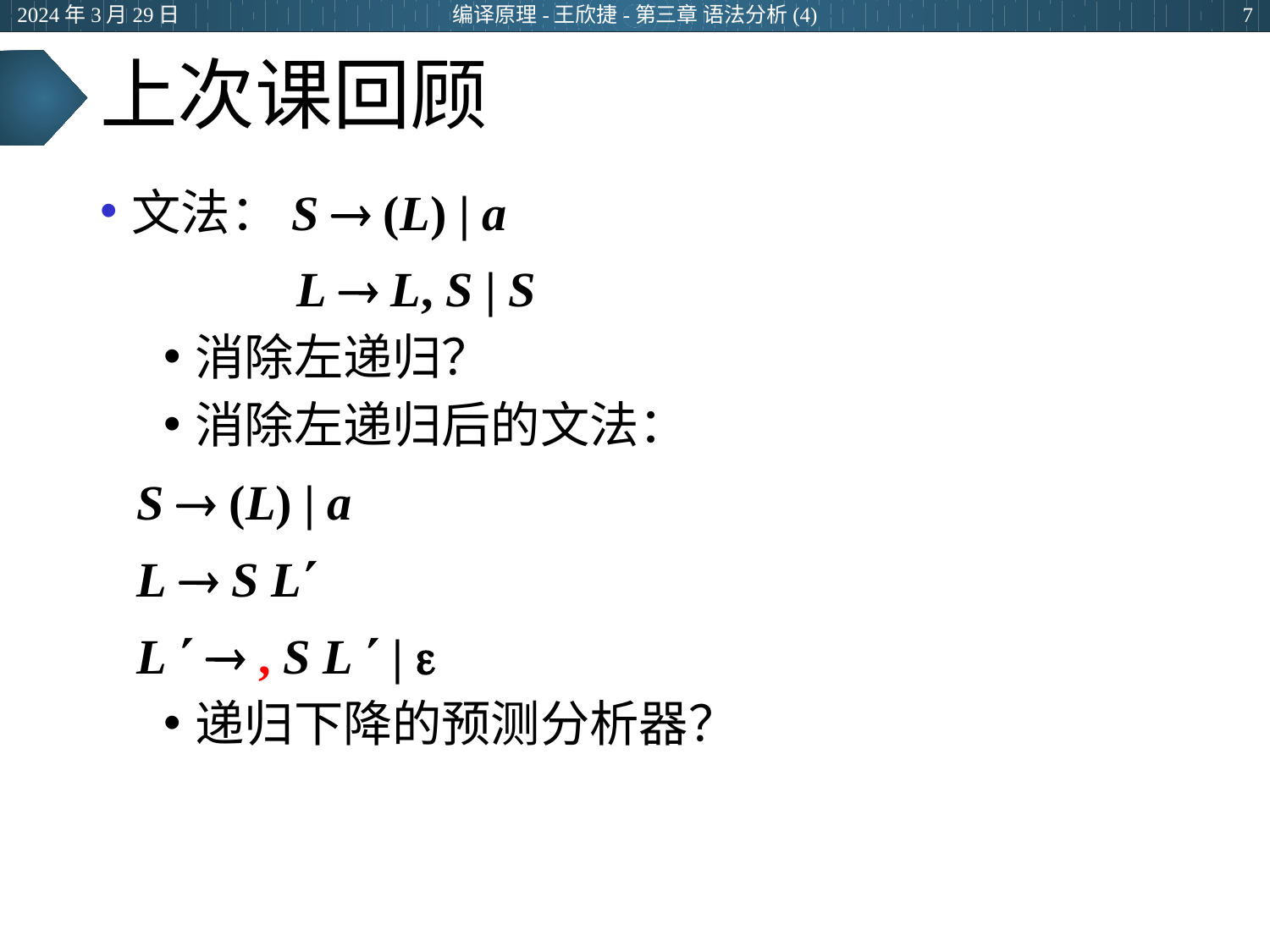

2024年3月29日
编译原理-王欣捷-第三章 语法分析(4)
7
# 上次课回顾
文法：S → (L) | a
                L → L, S | S
消除左递归？
消除左递归后的文法：
   S → (L) | a
   L → S L′
   L ′ → , S L ′ | ε
递归下降的预测分析器？